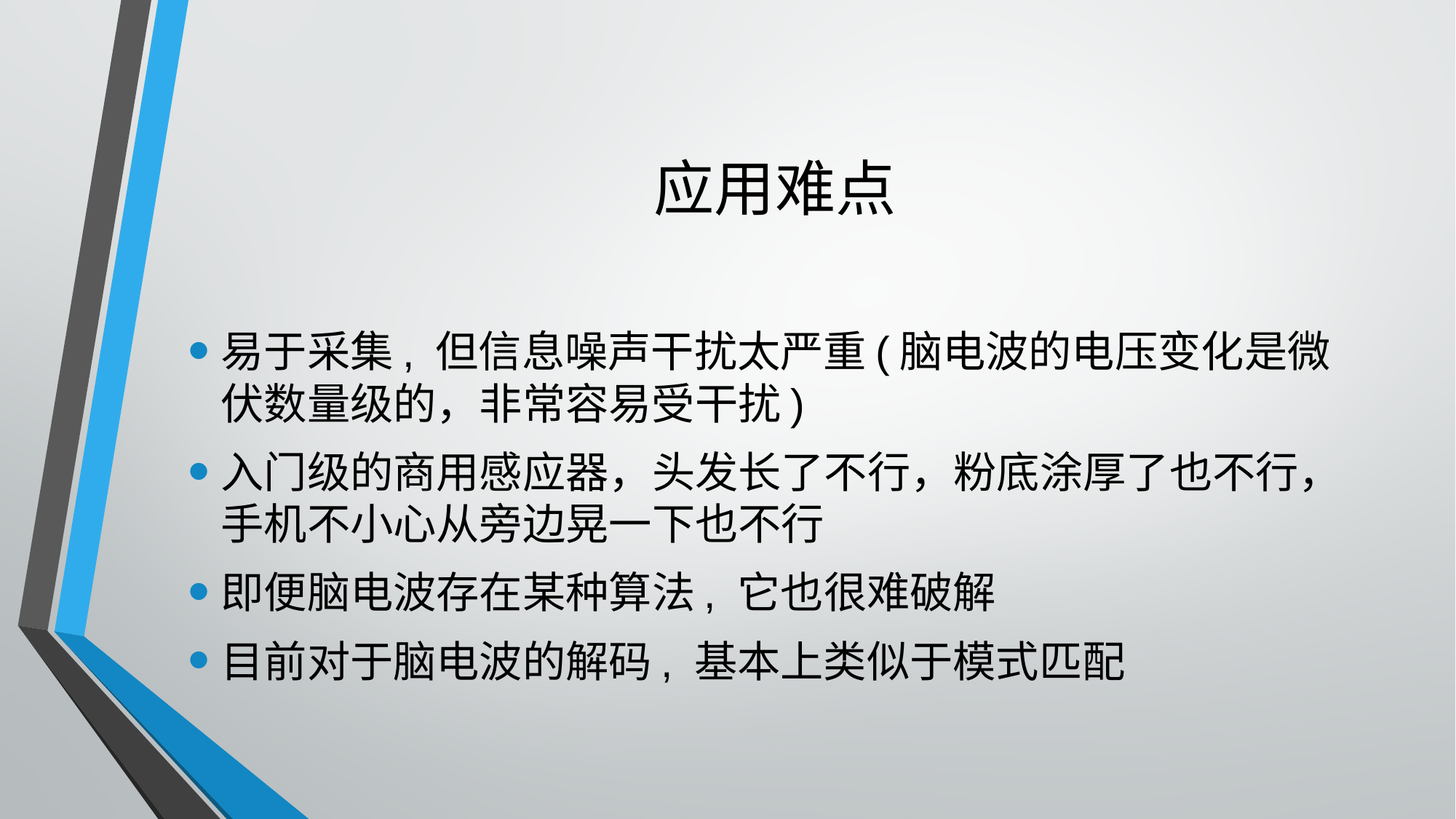

# 应用难点
易于采集, 但信息噪声干扰太严重(脑电波的电压变化是微伏数量级的，非常容易受干扰)
入门级的商用感应器，头发长了不行，粉底涂厚了也不行，手机不小心从旁边晃一下也不行
即便脑电波存在某种算法, 它也很难破解
目前对于脑电波的解码, 基本上类似于模式匹配